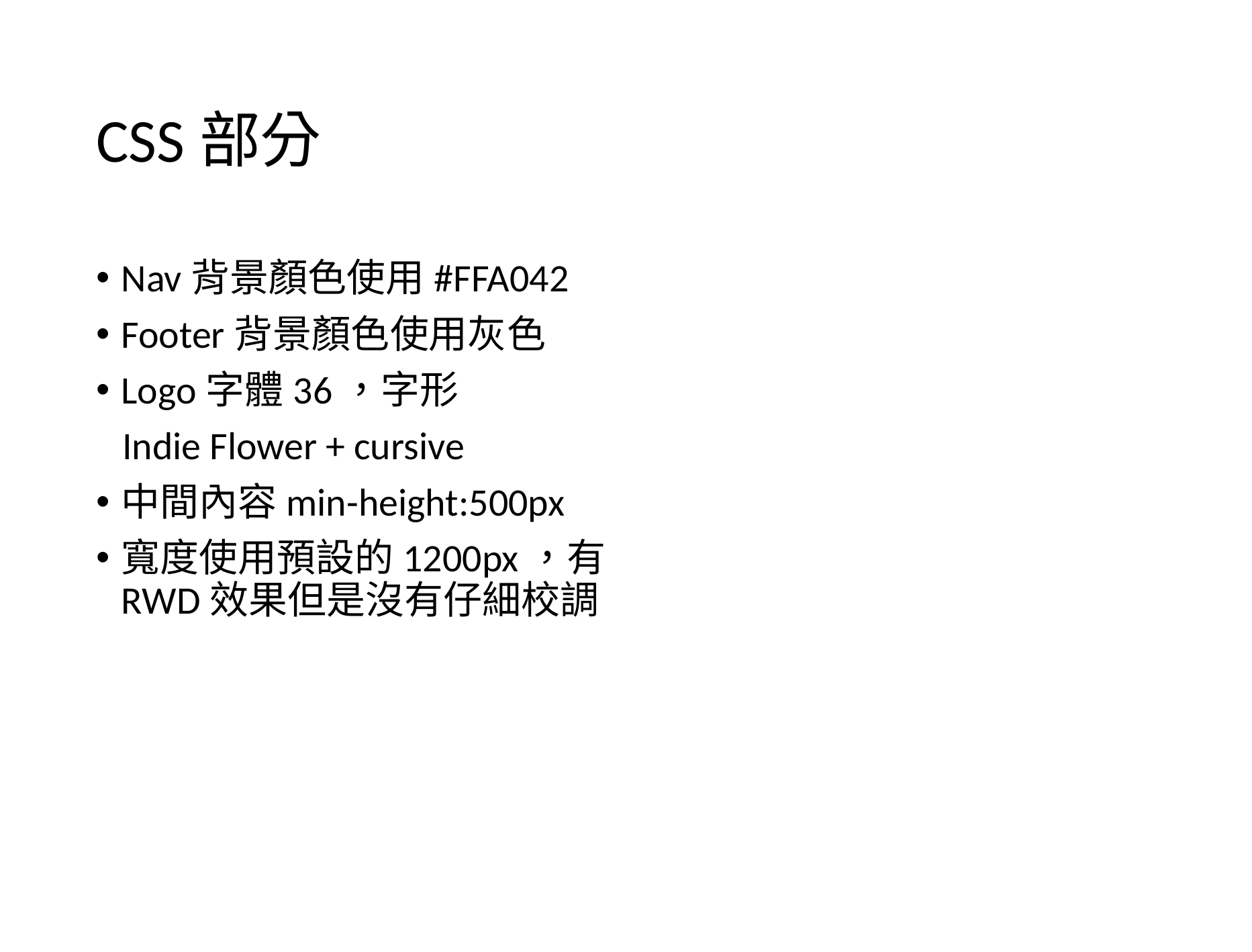

# CSS部分
Nav背景顏色使用#FFA042
Footer背景顏色使用灰色
Logo字體36，字形
   Indie Flower + cursive
中間內容min-height:500px
寬度使用預設的1200px，有RWD效果但是沒有仔細校調